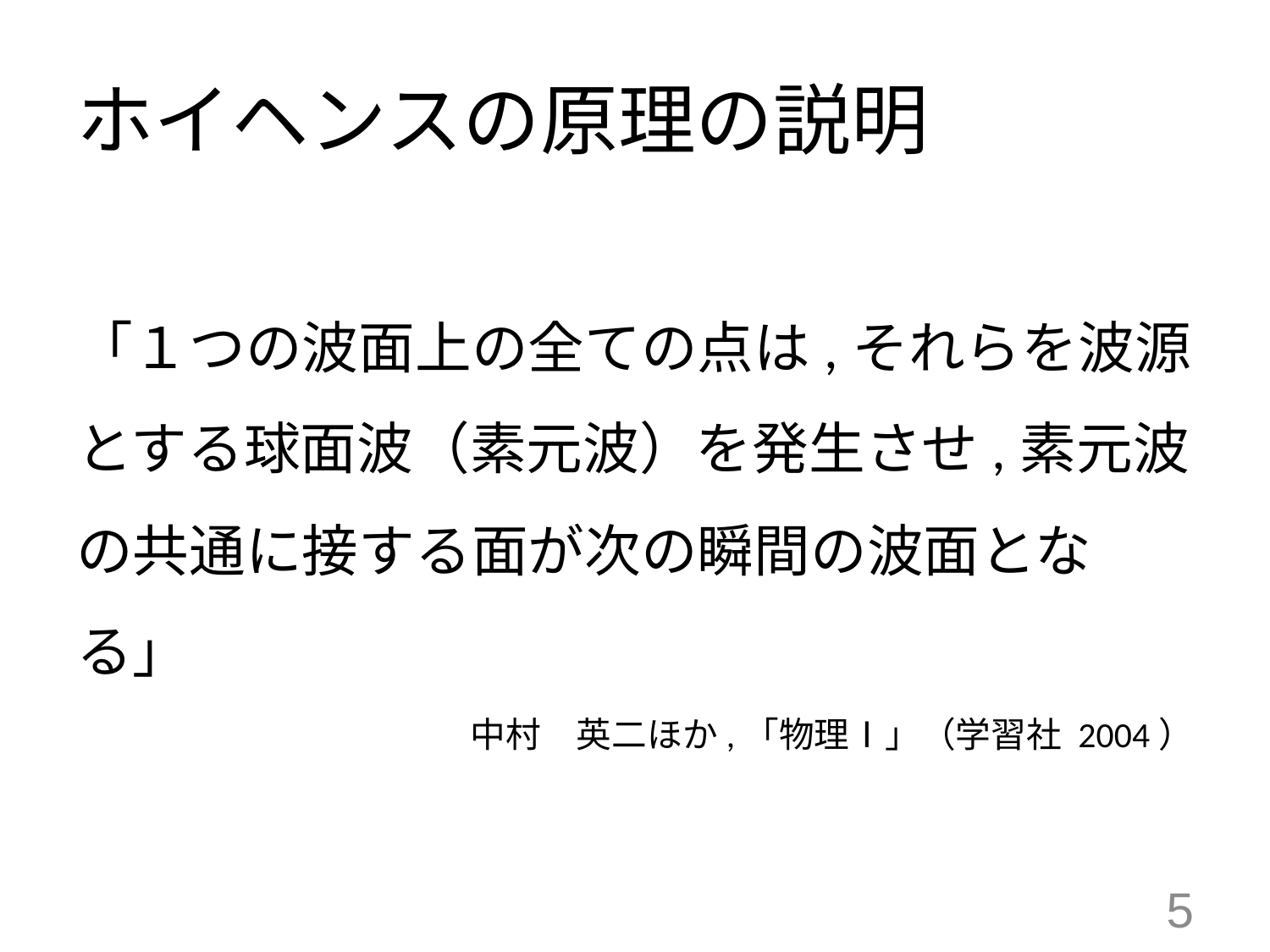

# ホイヘンスの原理の説明
「１つの波面上の全ての点は,それらを波源とする球面波（素元波）を発生させ,素元波の共通に接する面が次の瞬間の波面となる」
中村　英二ほか,「物理Ⅰ」（学習社 2004）
5